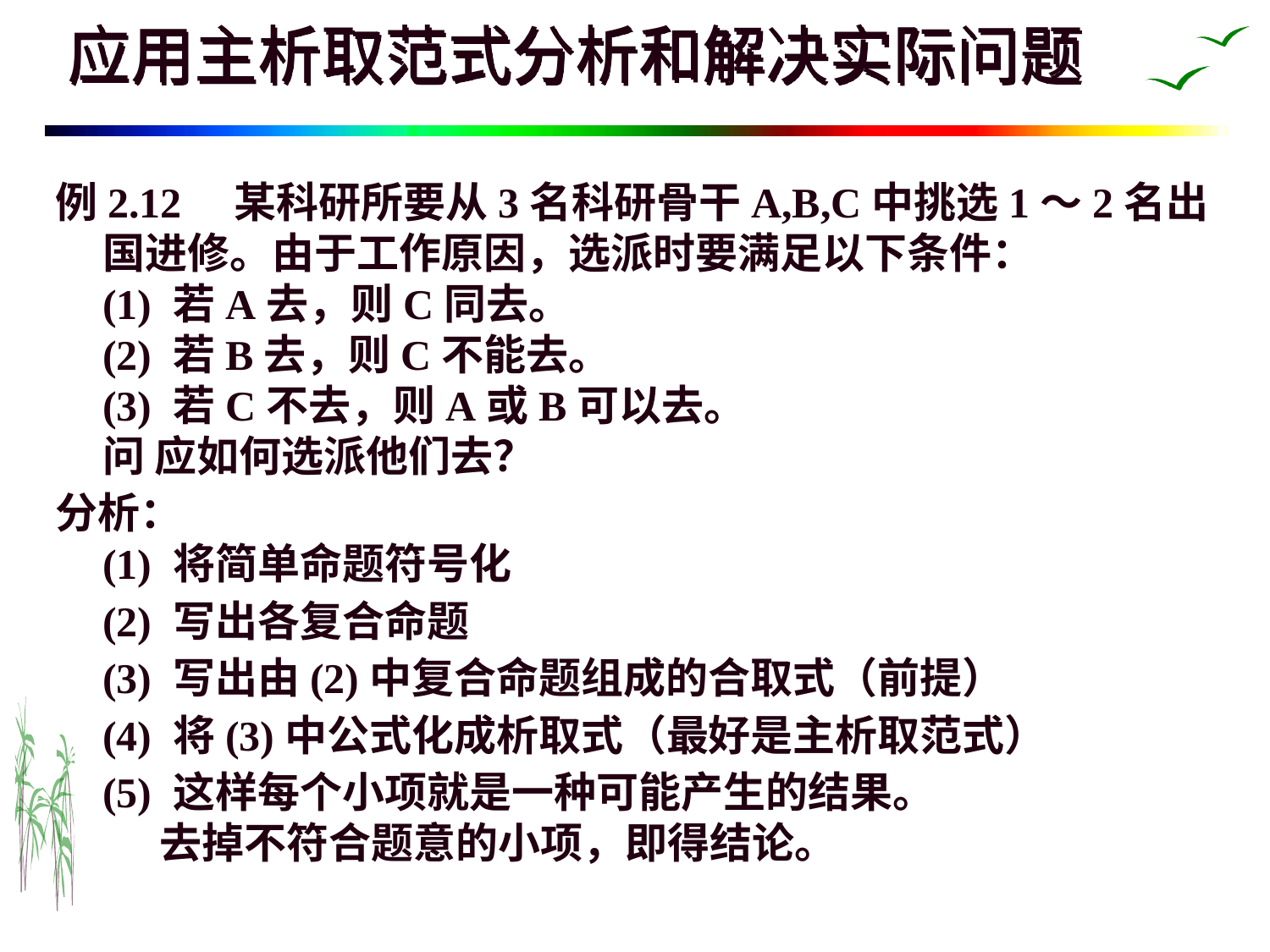

# 应用主析取范式分析和解决实际问题
例2.12　某科研所要从3名科研骨干A,B,C中挑选1～2名出国进修。由于工作原因，选派时要满足以下条件：
(1) 若A去，则C同去。
(2) 若B去，则C不能去。
(3) 若C不去，则A或B可以去。
问 应如何选派他们去？
分析：
(1) 将简单命题符号化
	(2) 写出各复合命题
	(3) 写出由(2)中复合命题组成的合取式（前提）
	(4) 将(3)中公式化成析取式（最好是主析取范式）
	(5) 这样每个小项就是一种可能产生的结果。
      去掉不符合题意的小项，即得结论。